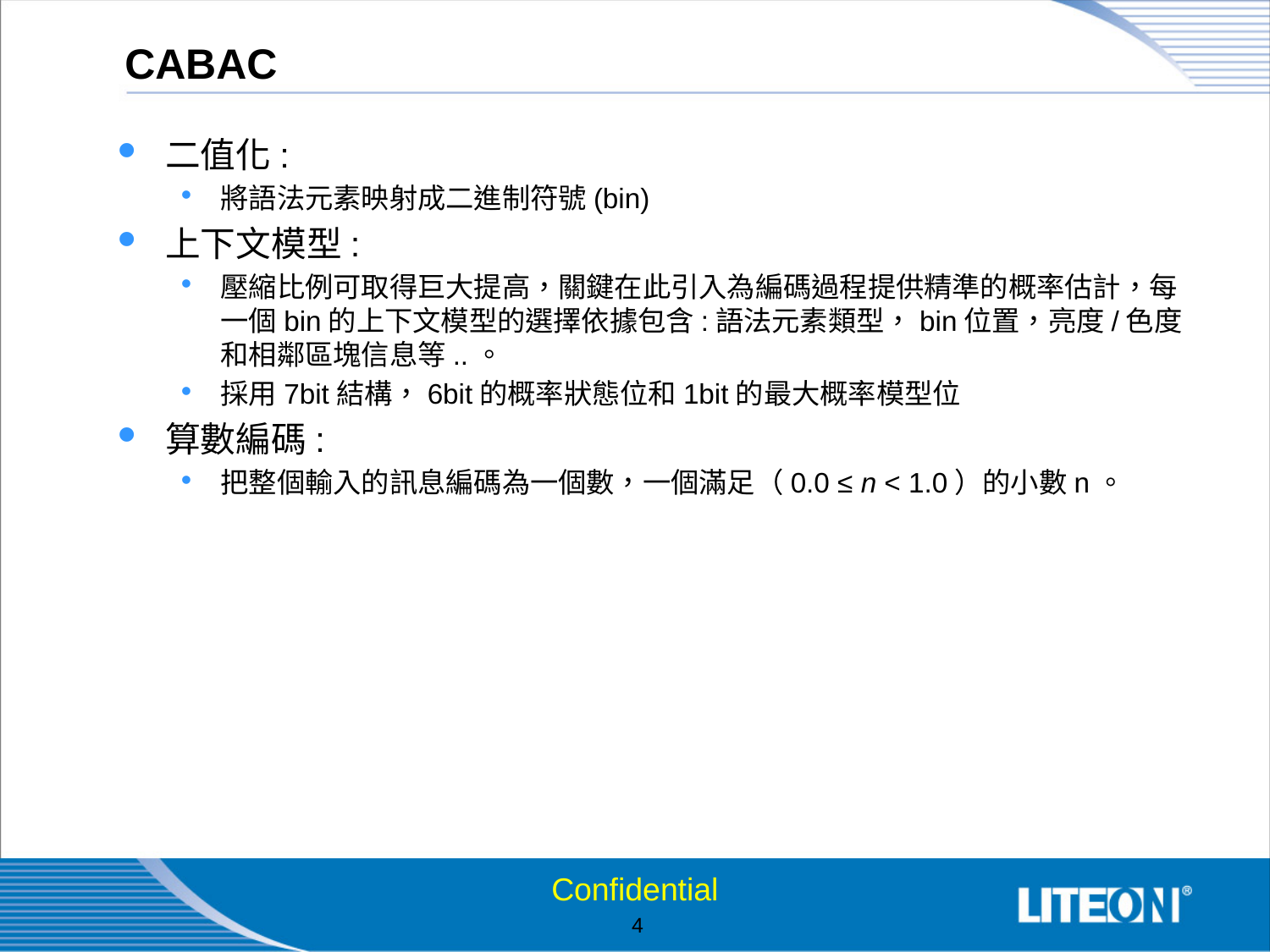

# CABAC
二值化:
將語法元素映射成二進制符號(bin)
上下文模型:
壓縮比例可取得巨大提高，關鍵在此引入為編碼過程提供精準的概率估計，每一個bin的上下文模型的選擇依據包含:語法元素類型，bin位置，亮度/色度和相鄰區塊信息等..。
採用7bit結構，6bit的概率狀態位和1bit的最大概率模型位
算數編碼:
把整個輸入的訊息編碼為一個數，一個滿足（0.0 ≤ n < 1.0）的小數n。